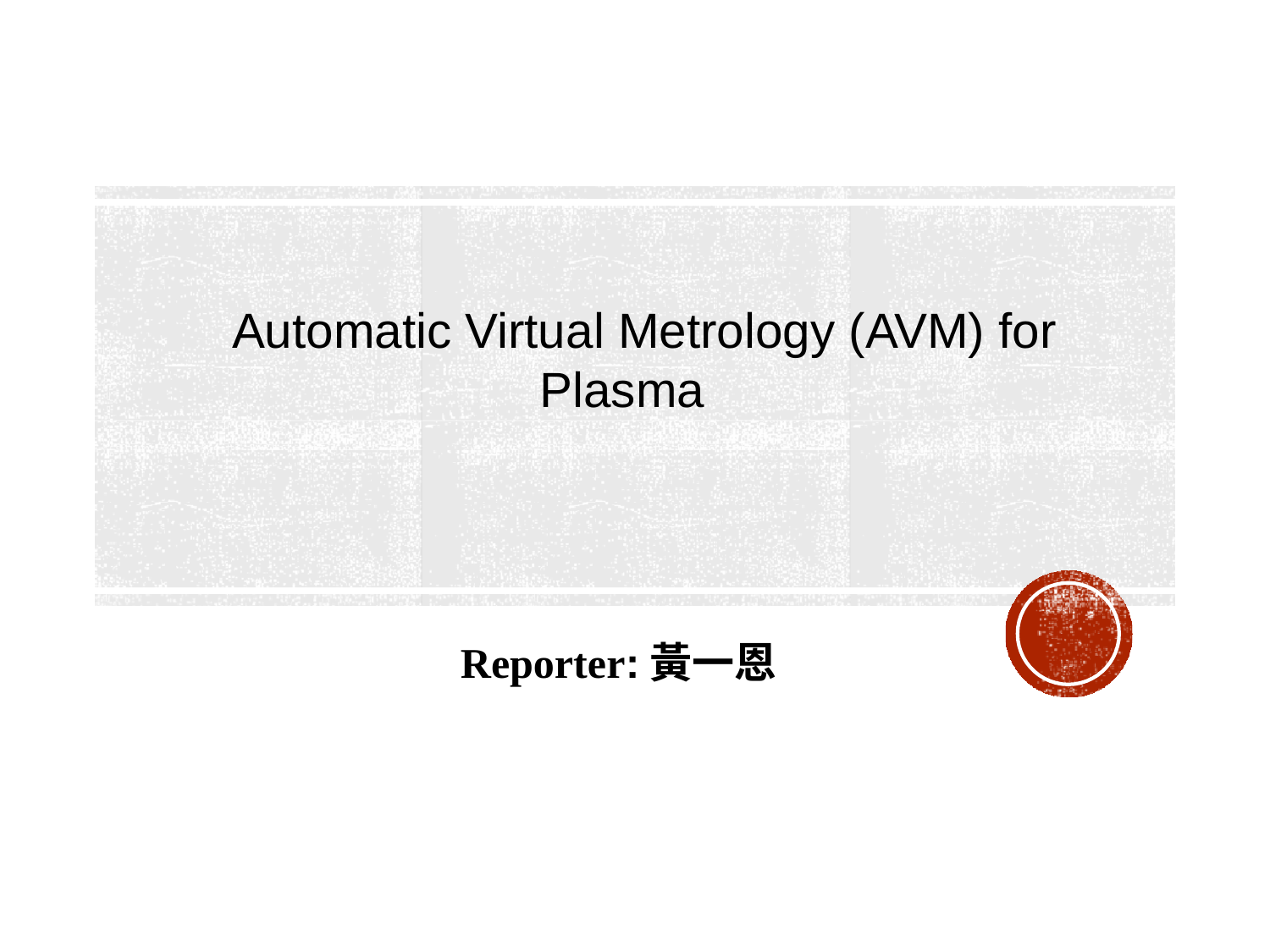

Automatic Virtual Metrology (AVM) for Plasma
Reporter:黃一恩